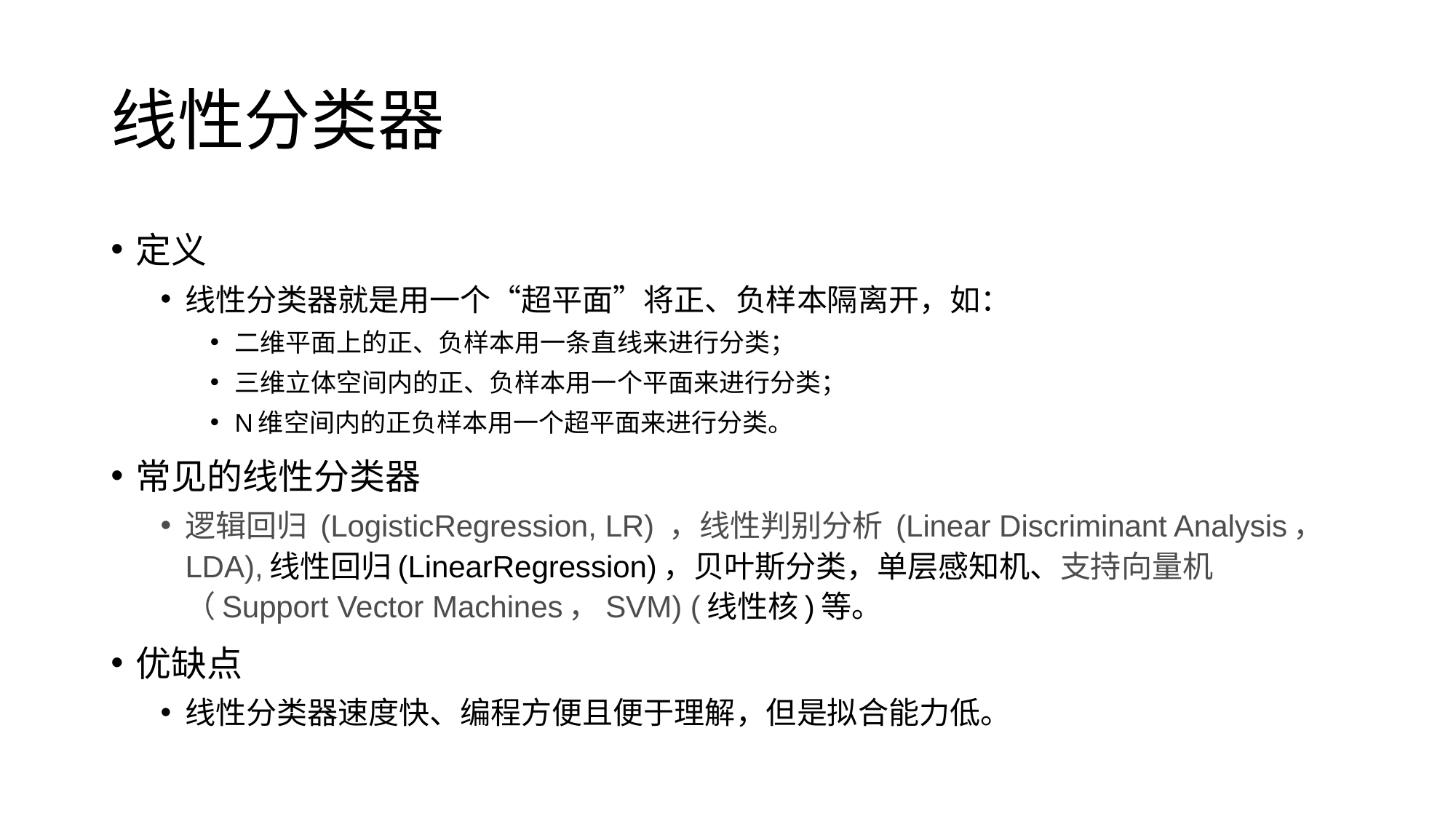

# 线性分类器
定义
线性分类器就是用一个“超平面”将正、负样本隔离开，如：
二维平面上的正、负样本用一条直线来进行分类；
三维立体空间内的正、负样本用一个平面来进行分类；
N维空间内的正负样本用一个超平面来进行分类。
常见的线性分类器
逻辑回归 (LogisticRegression, LR) ，线性判别分析 (Linear Discriminant Analysis，LDA),线性回归(LinearRegression)，贝叶斯分类，单层感知机、支持向量机（Support Vector Machines，SVM) (线性核)等。
优缺点
线性分类器速度快、编程方便且便于理解，但是拟合能力低。